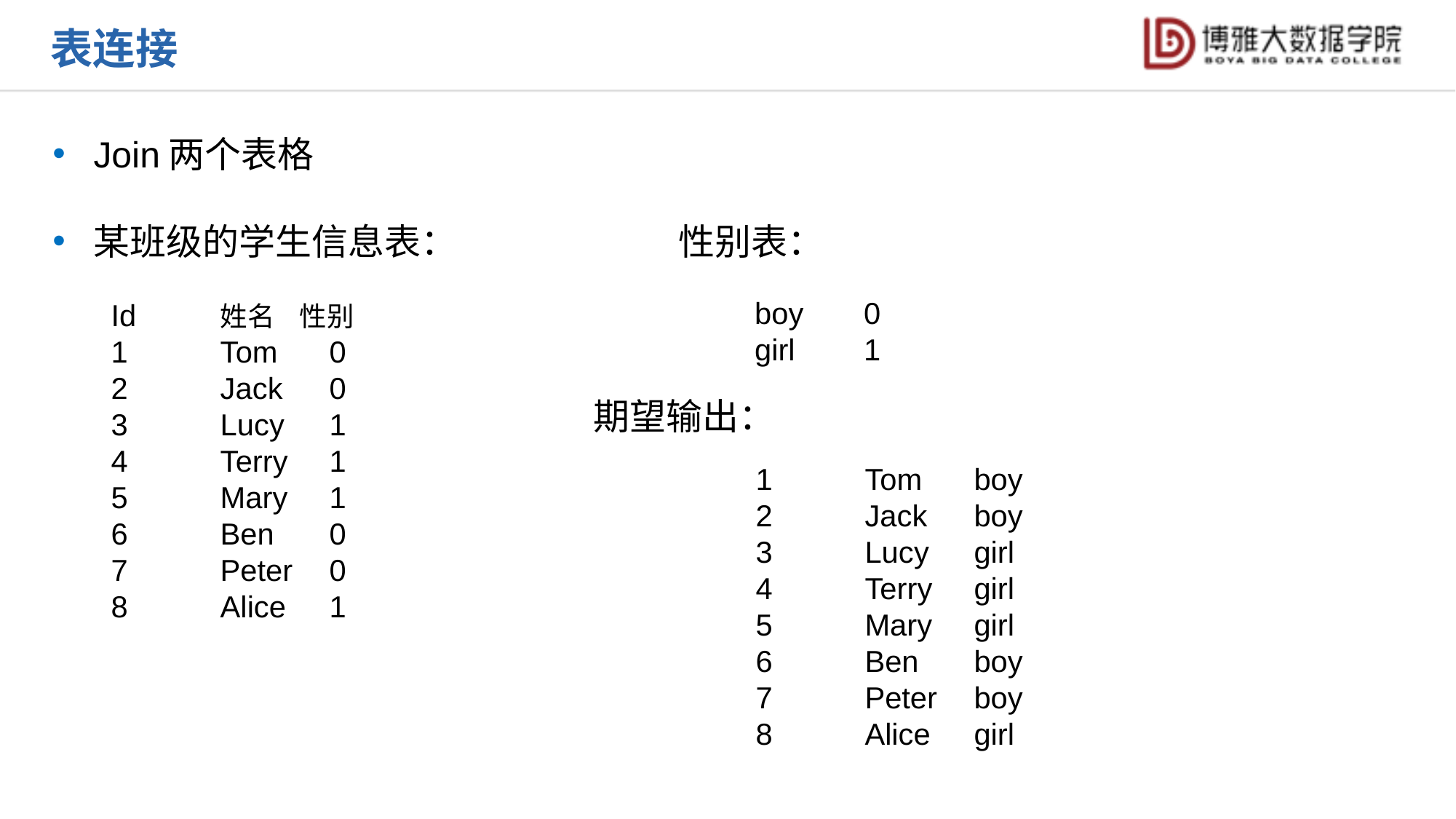

表连接
Join两个表格

某班级的学生信息表：                           性别表：

                                                                 期望输出：

boy 	0
girl	1
Id	姓名    性别
1	Tom	0
2	Jack	0
3	Lucy	1
4	Terry	1
5	Mary	1
6	Ben	0
7	Peter	0
8	Alice	1
1	Tom	boy
2	Jack	boy
3	Lucy	girl
4	Terry	girl
5	Mary	girl
6	Ben	boy
7	Peter	boy
8	Alice	girl